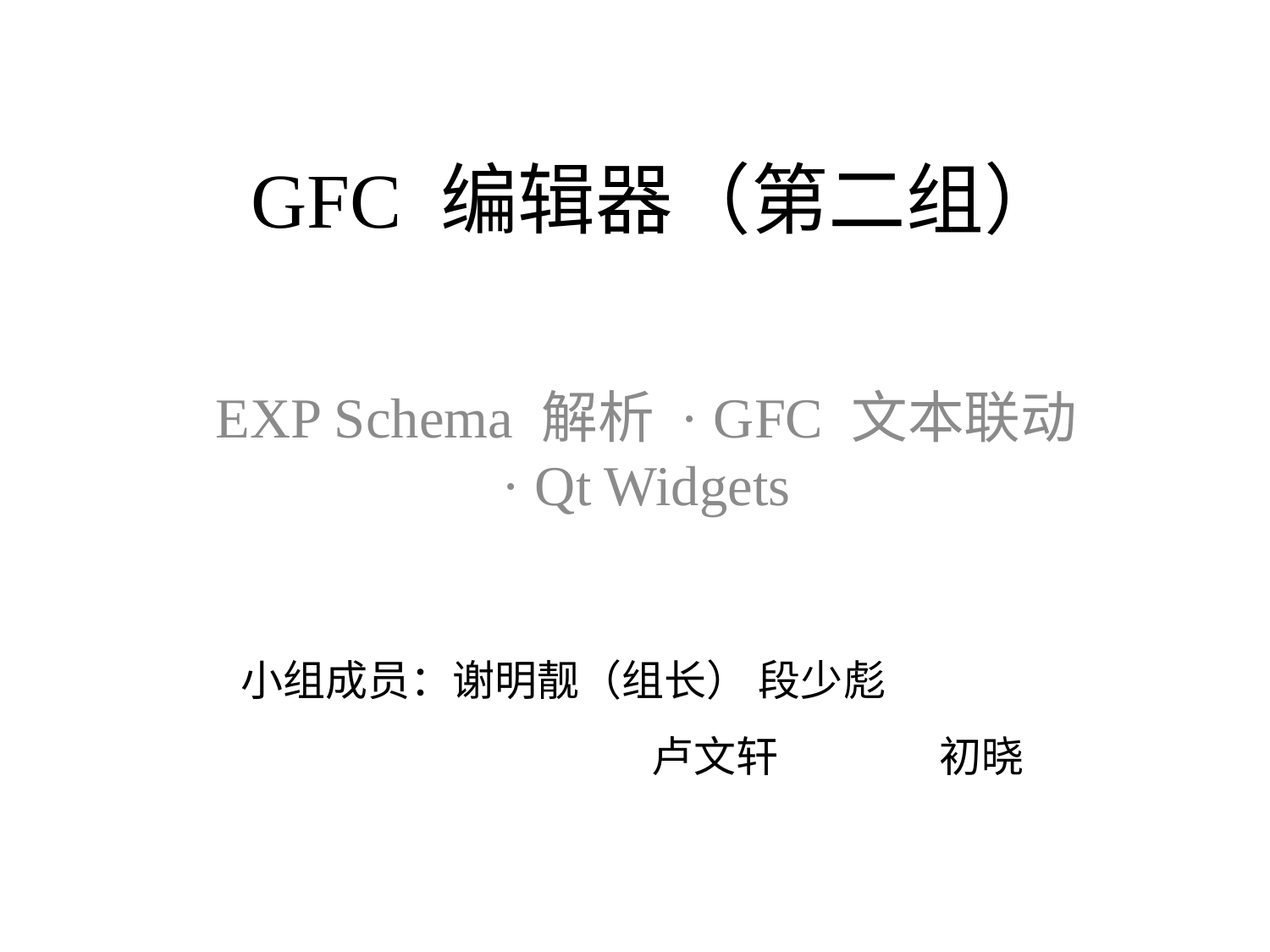

# GFC 编辑器（第二组）
EXP Schema 解析 · GFC 文本联动 · Qt Widgets
小组成员：谢明靓（组长） 段少彪
			  卢文轩                 初晓